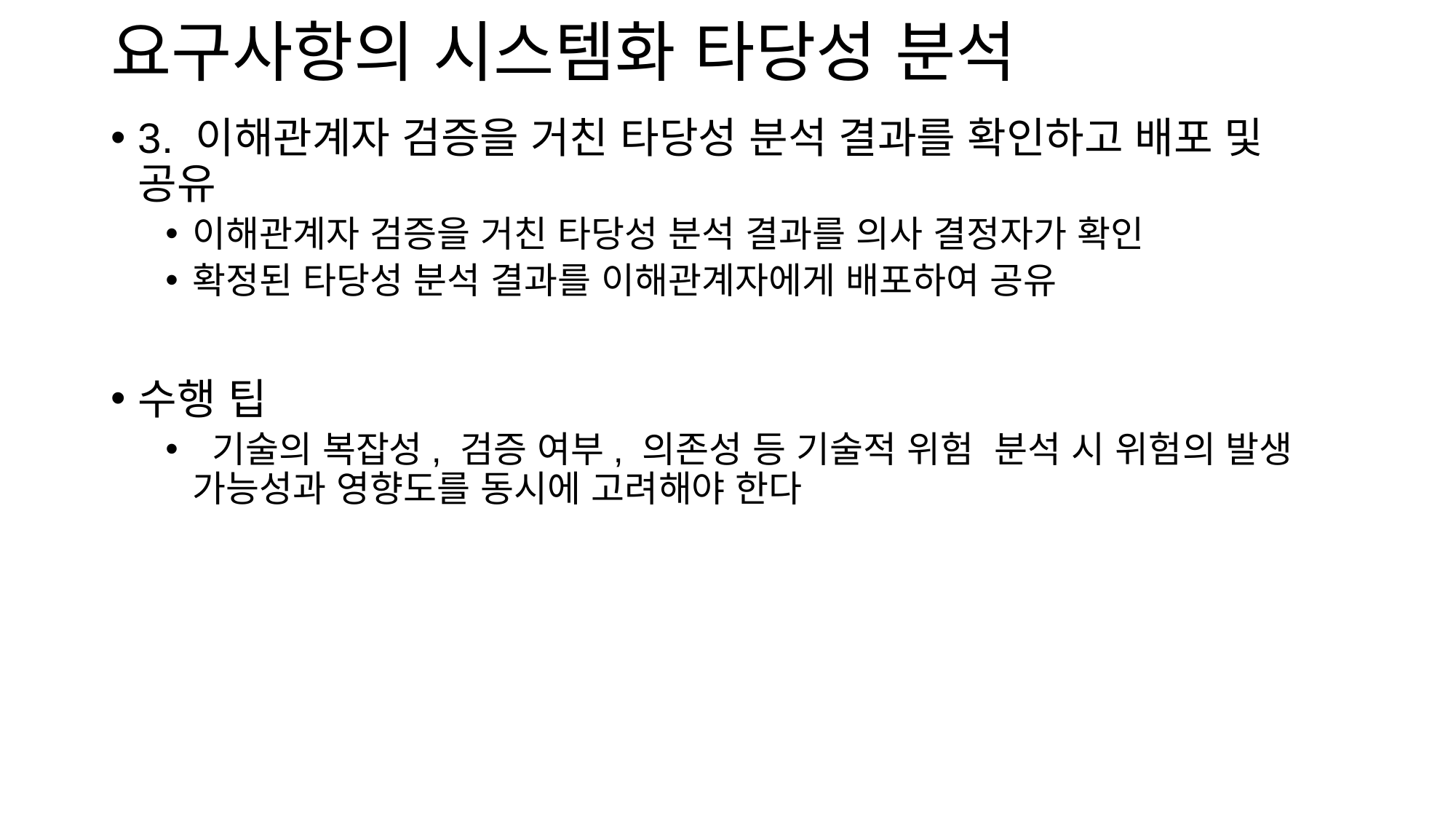

# 요구사항의 시스템화 타당성 분석
3. 이해관계자 검증을 거친 타당성 분석 결과를 확인하고 배포 및 공유
이해관계자 검증을 거친 타당성 분석 결과를 의사 결정자가 확인
확정된 타당성 분석 결과를 이해관계자에게 배포하여 공유

수행 팁
 기술의 복잡성, 검증 여부, 의존성 등 기술적 위험  분석 시 위험의 발생 가능성과 영향도를 동시에 고려해야 한다